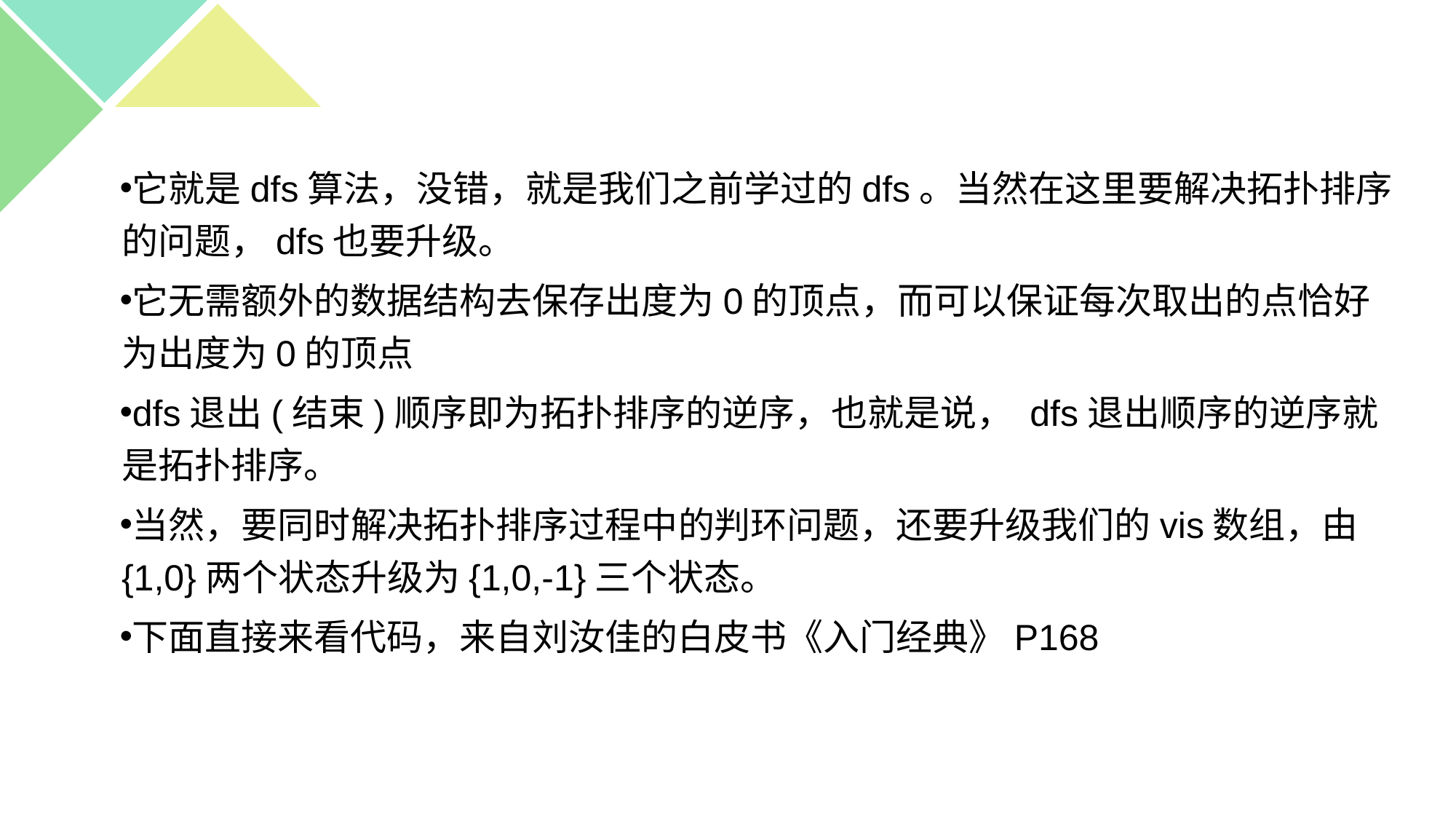

它就是dfs算法，没错，就是我们之前学过的dfs。当然在这里要解决拓扑排序的问题，dfs也要升级。
它无需额外的数据结构去保存出度为0的顶点，而可以保证每次取出的点恰好为出度为0的顶点
dfs退出(结束)顺序即为拓扑排序的逆序，也就是说， dfs退出顺序的逆序就是拓扑排序。
当然，要同时解决拓扑排序过程中的判环问题，还要升级我们的vis数组，由{1,0}两个状态升级为{1,0,-1}三个状态。
下面直接来看代码，来自刘汝佳的白皮书《入门经典》P168